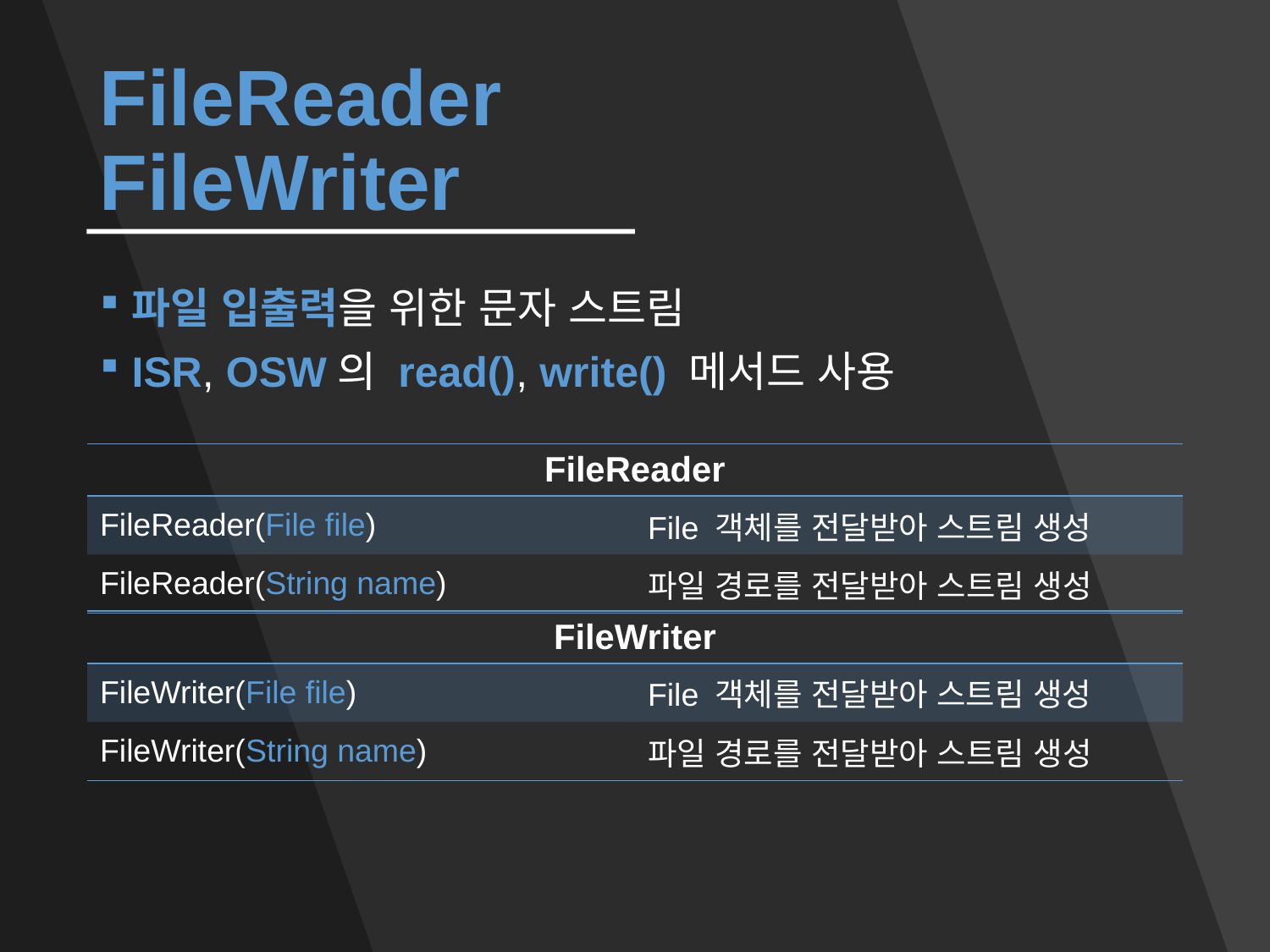

# FileReader FileWriter

파일 입출력을 위한 문자 스트림
ISR, OSW의 read(), write() 메서드 사용
| FileReader |  |
| --- | --- |
| FileReader(File file) | File 객체를 전달받아 스트림 생성 |
| FileReader(String name) | 파일 경로를 전달받아 스트림 생성 |
| FileWriter |  |
| --- | --- |
| FileWriter(File file) | File 객체를 전달받아 스트림 생성 |
| FileWriter(String name) | 파일 경로를 전달받아 스트림 생성 |